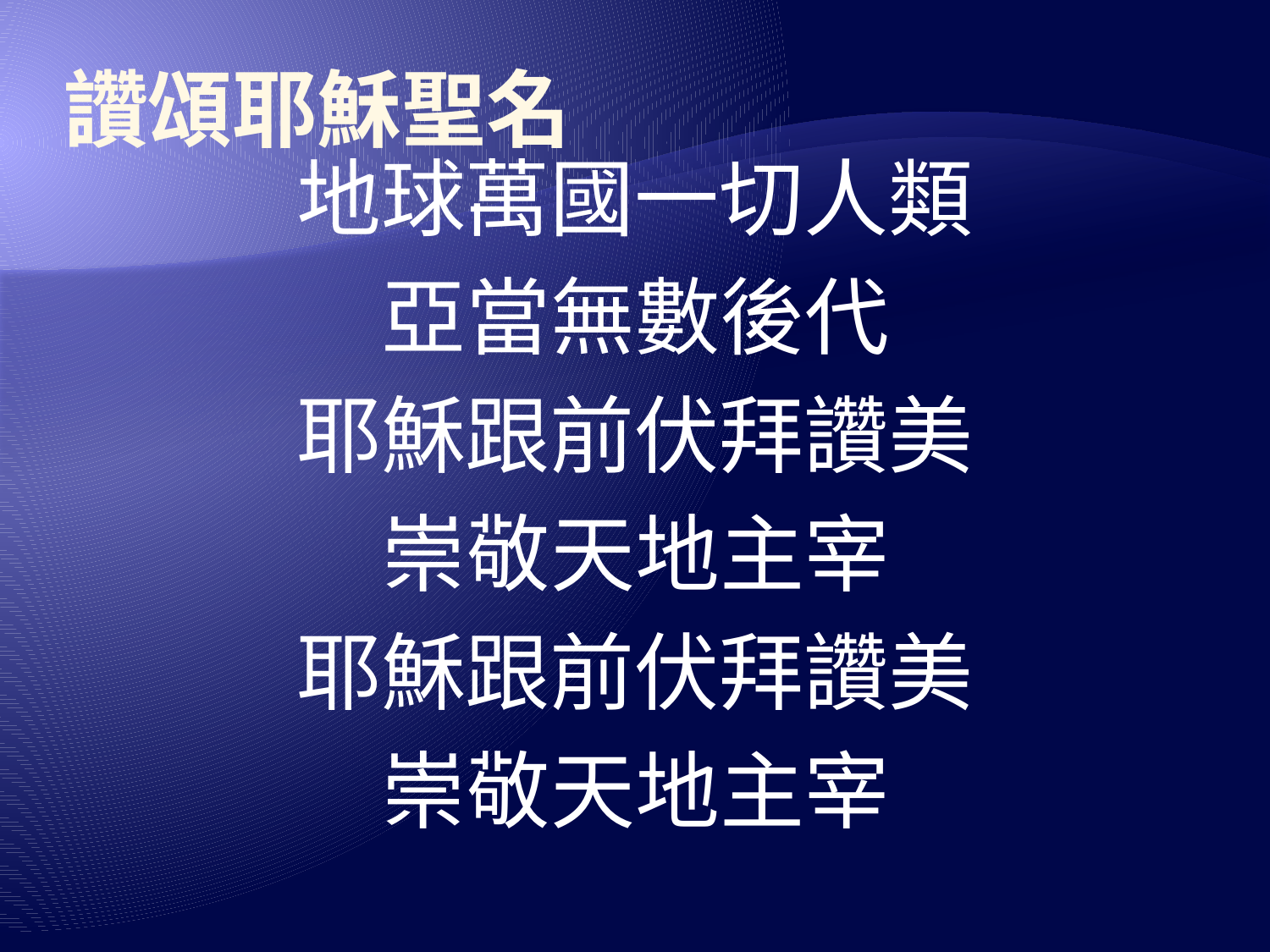

# 讚頌耶穌聖名
地球萬國一切人類
亞當無數後代
耶穌跟前伏拜讚美
崇敬天地主宰
耶穌跟前伏拜讚美
崇敬天地主宰